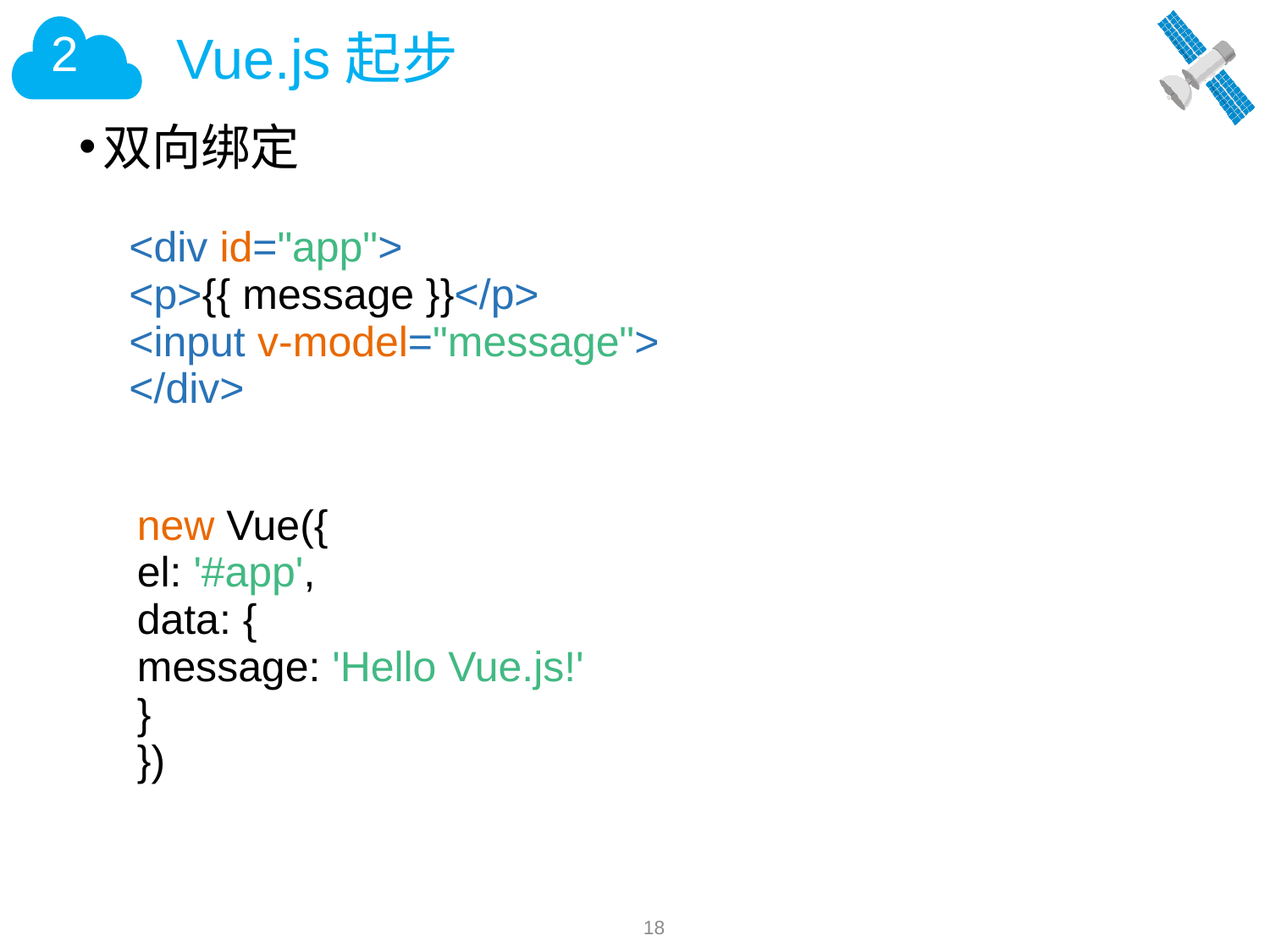

# Vue.js起步
双向绑定
| <div id="app"> <p>{{ message }}</p> <input v-model="message"> </div> |
| --- |
| new Vue({ el: '#app', data: { message: 'Hello Vue.js!' } }) |
| --- |
18